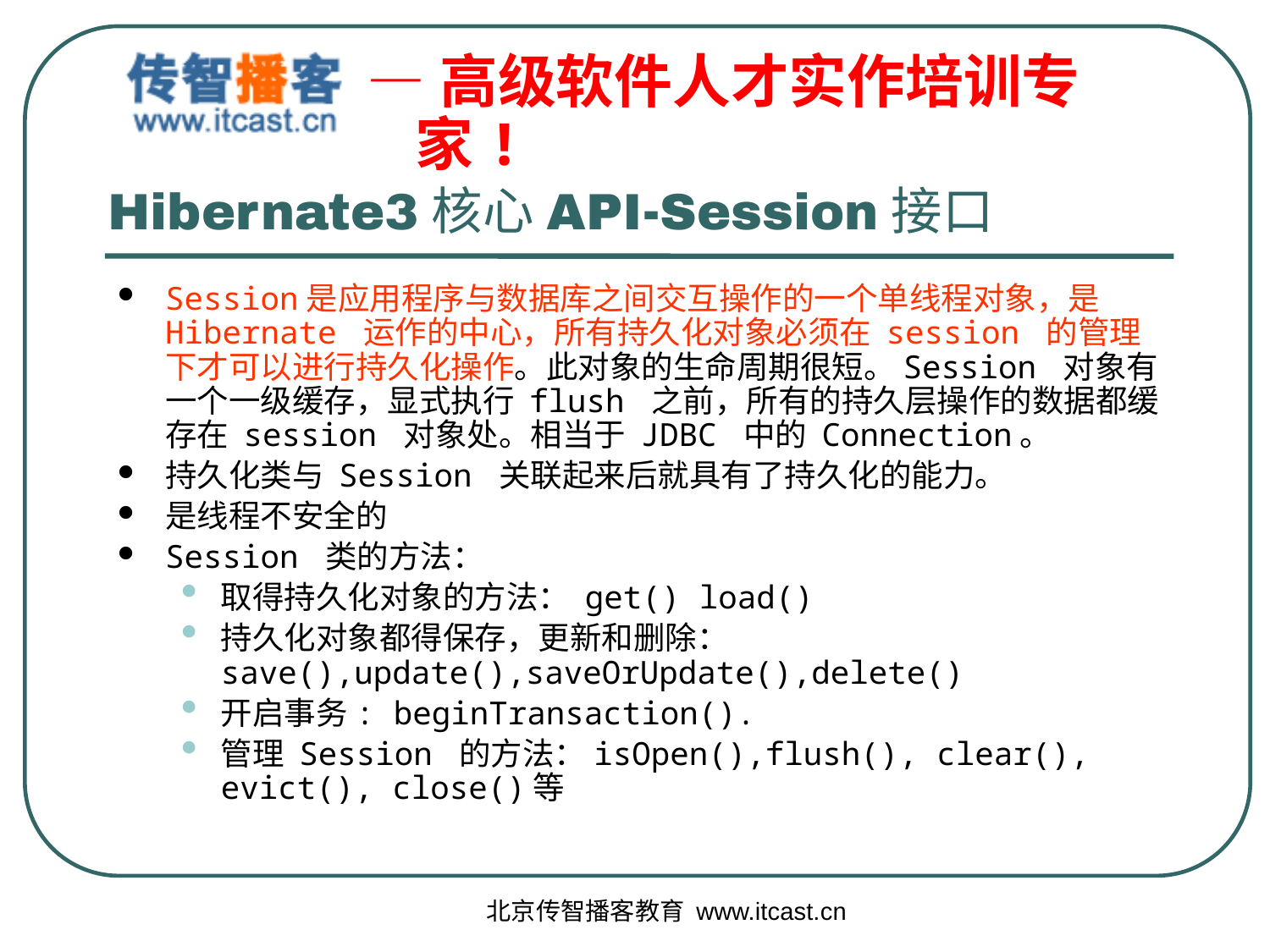

# Hibernate3核心API-Session接口
Session是应用程序与数据库之间交互操作的一个单线程对象，是 Hibernate 运作的中心，所有持久化对象必须在 session 的管理下才可以进行持久化操作。此对象的生命周期很短。Session 对象有一个一级缓存，显式执行 flush 之前，所有的持久层操作的数据都缓存在 session 对象处。相当于 JDBC 中的 Connection。
持久化类与 Session 关联起来后就具有了持久化的能力。
是线程不安全的
Session 类的方法：
取得持久化对象的方法： get() load()
持久化对象都得保存，更新和删除：save(),update(),saveOrUpdate(),delete()
开启事务: beginTransaction().
管理 Session 的方法：isOpen(),flush(), clear(), evict(), close()等

北京传智播客教育 www.itcast.cn